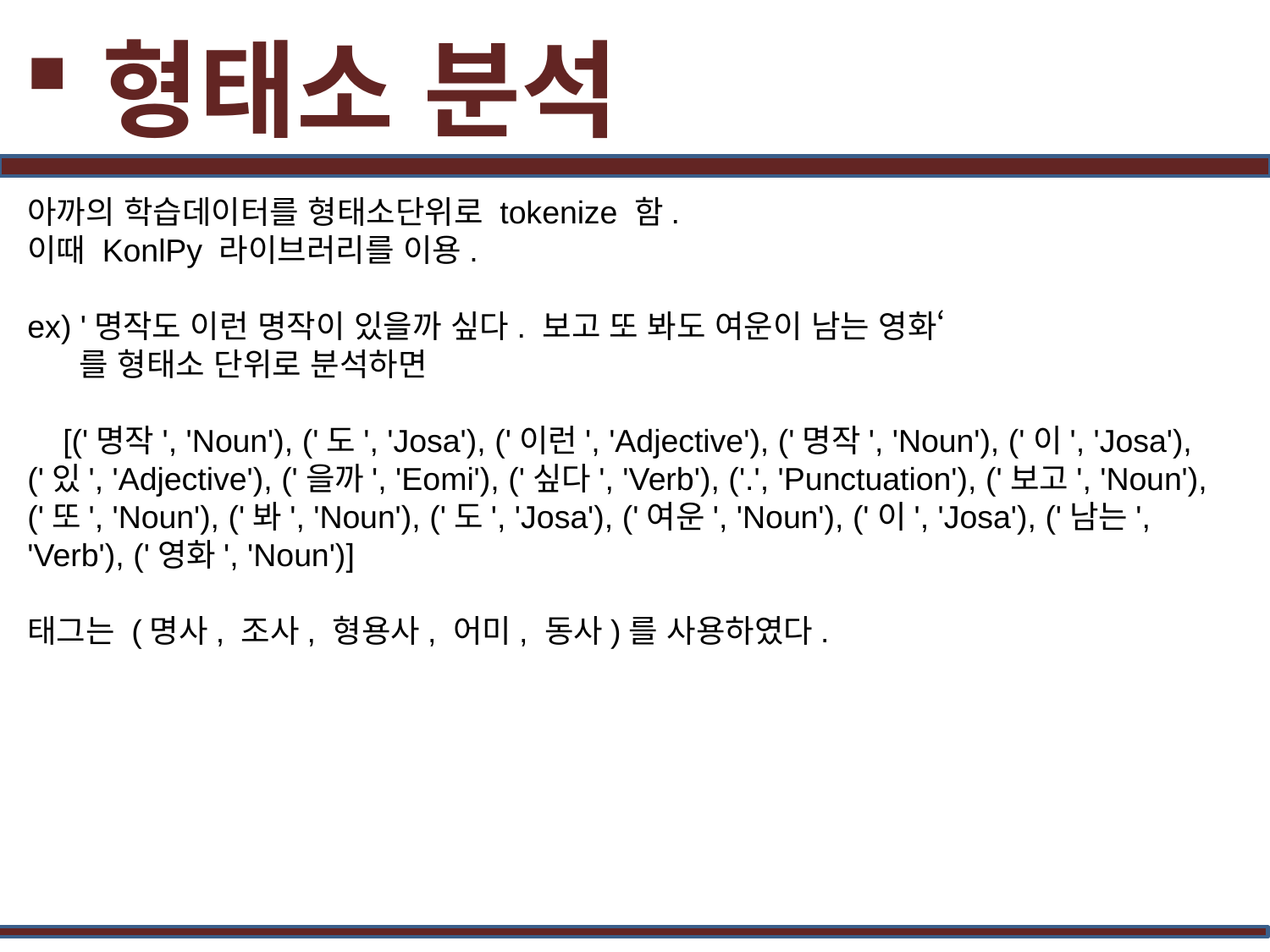

# 형태소 분석

아까의 학습데이터를 형태소단위로 tokenize 함.
이때 KonlPy 라이브러리를 이용.

ex) '명작도 이런 명작이 있을까 싶다. 보고 또 봐도 여운이 남는 영화‘
     를 형태소 단위로 분석하면

    [('명작', 'Noun'), ('도', 'Josa'), ('이런', 'Adjective'), ('명작', 'Noun'), ('이', 'Josa'), ('있', 'Adjective'), ('을까', 'Eomi'), ('싶다', 'Verb'), ('.', 'Punctuation'), ('보고', 'Noun'), ('또', 'Noun'), ('봐', 'Noun'), ('도', 'Josa'), ('여운', 'Noun'), ('이', 'Josa'), ('남는', 'Verb'), ('영화', 'Noun')]

태그는 (명사, 조사, 형용사, 어미, 동사)를 사용하였다.